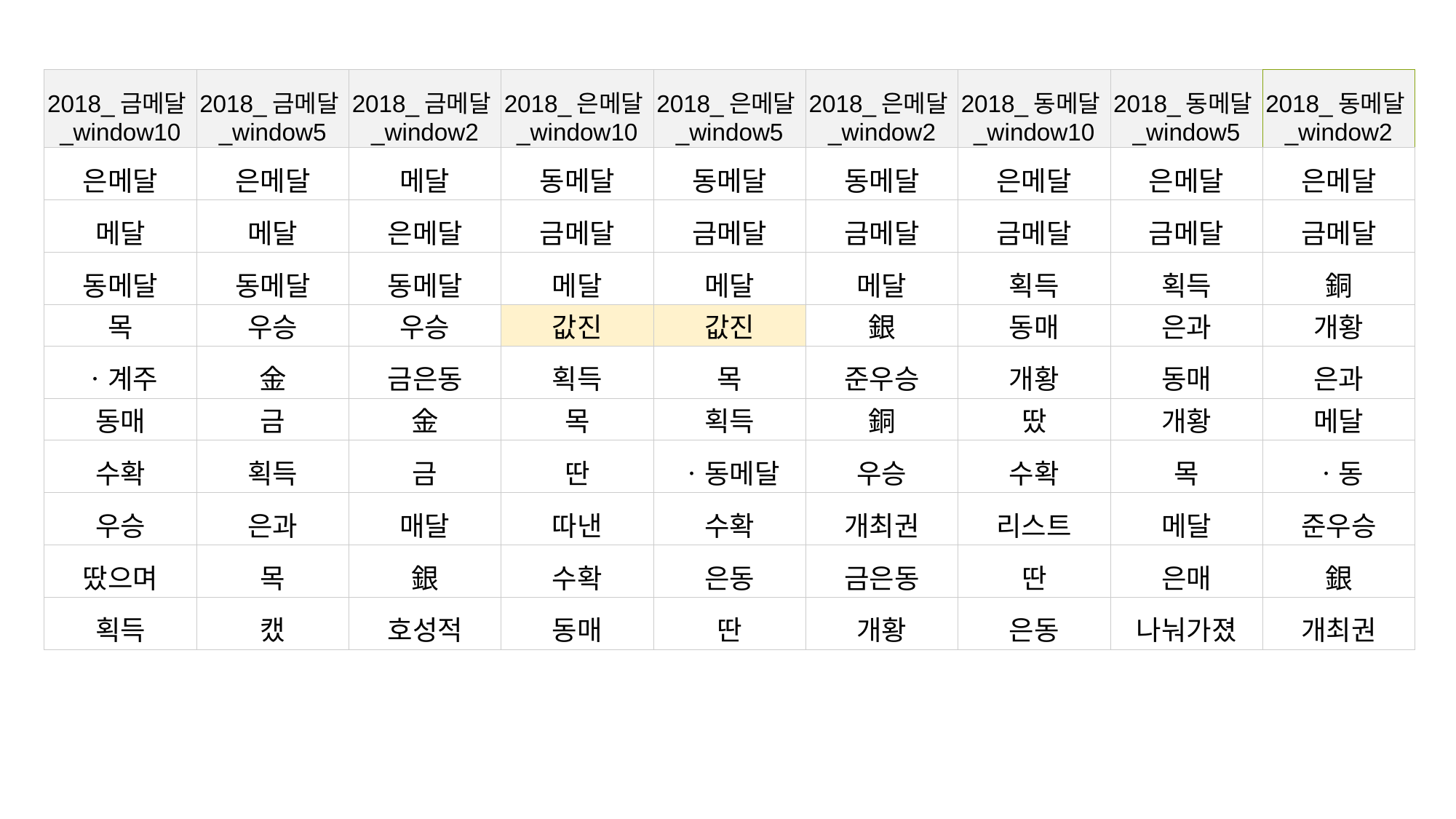

| 2018\_금메달\_window10 | 2018\_금메달\_window5 | 2018\_금메달\_window2 | 2018\_은메달\_window10 | 2018\_은메달\_window5 | 2018\_은메달\_window2 | 2018\_동메달\_window10 | 2018\_동메달\_window5 | 2018\_동메달\_window2 |
| --- | --- | --- | --- | --- | --- | --- | --- | --- |
| 은메달 | 은메달 | 메달 | 동메달 | 동메달 | 동메달 | 은메달 | 은메달 | 은메달 |
| 메달 | 메달 | 은메달 | 금메달 | 금메달 | 금메달 | 금메달 | 금메달 | 금메달 |
| 동메달 | 동메달 | 동메달 | 메달 | 메달 | 메달 | 획득 | 획득 | 銅 |
| 목 | 우승 | 우승 | 값진 | 값진 | 銀 | 동매 | 은과 | 개황 |
| ㆍ계주 | 金 | 금은동 | 획득 | 목 | 준우승 | 개황 | 동매 | 은과 |
| 동매 | 금 | 金 | 목 | 획득 | 銅 | 땄 | 개황 | 메달 |
| 수확 | 획득 | 금 | 딴 | ㆍ동메달 | 우승 | 수확 | 목 | ㆍ동 |
| 우승 | 은과 | 매달 | 따낸 | 수확 | 개최권 | 리스트 | 메달 | 준우승 |
| 땄으며 | 목 | 銀 | 수확 | 은동 | 금은동 | 딴 | 은매 | 銀 |
| 획득 | 캤 | 호성적 | 동매 | 딴 | 개황 | 은동 | 나눠가졌 | 개최권 |